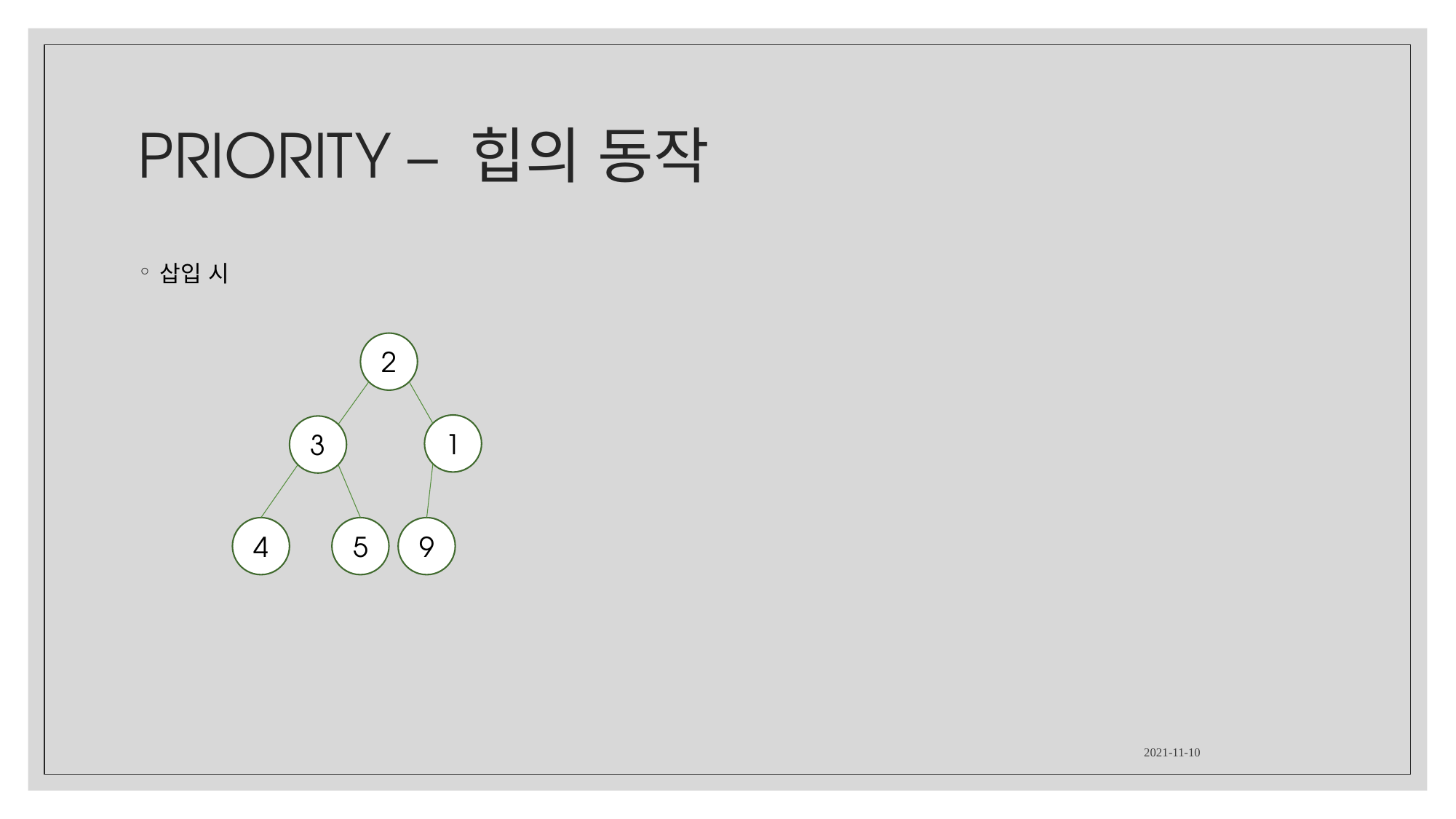

# PRIORITY – 힙의 동작
삽입 시

2
1
3
4
5
9
2021-11-10